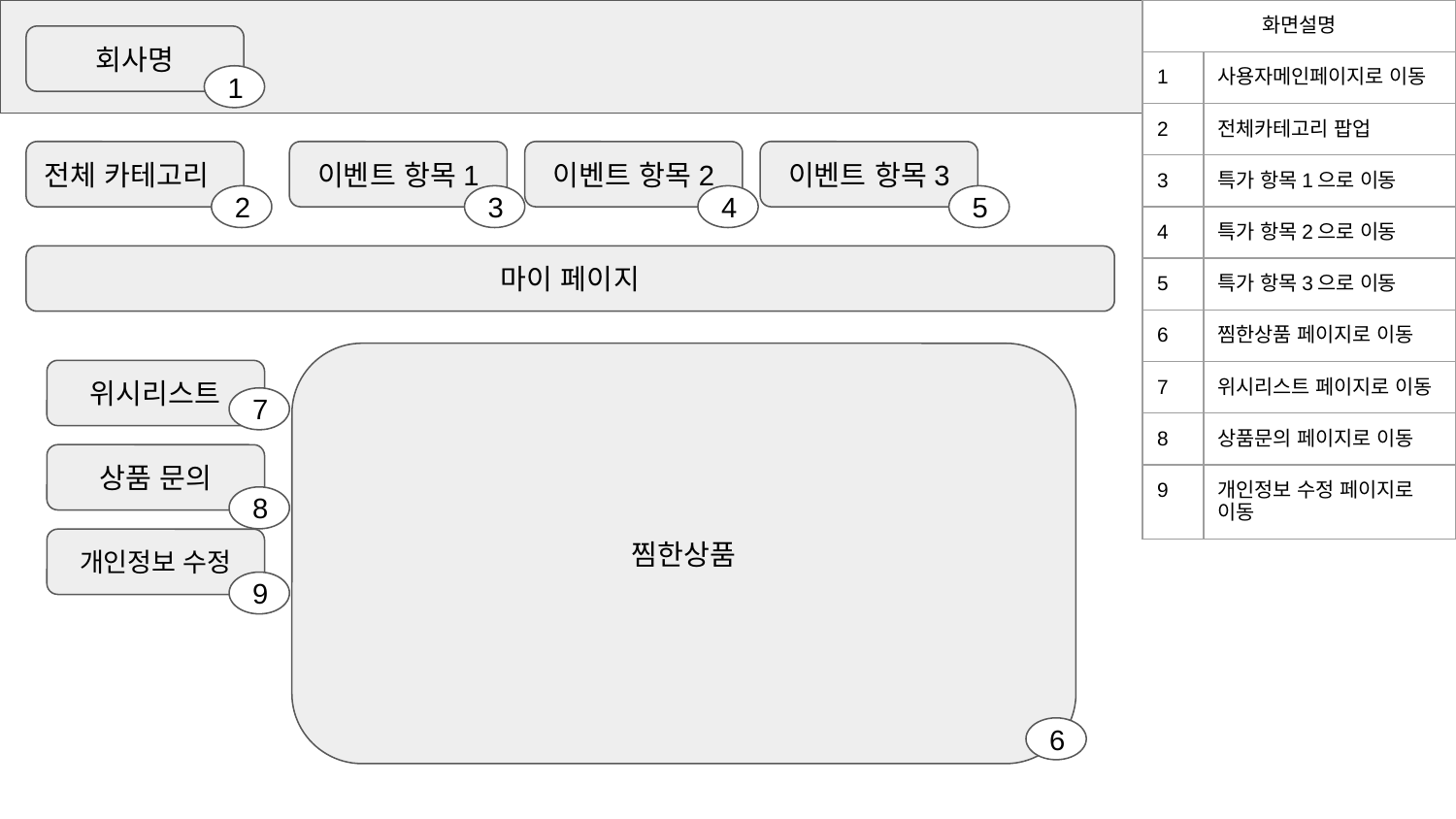

| 화면설명 |  |
| --- | --- |
| 1 | 사용자메인페이지로 이동 |
| 2 | 전체카테고리 팝업 |
| 3 | 특가 항목1으로 이동 |
| 4 | 특가 항목2으로 이동 |
| 5 | 특가 항목3으로 이동 |
| 6 | 찜한상품 페이지로 이동 |
| 7 | 위시리스트 페이지로 이동 |
| 8 | 상품문의 페이지로 이동 |
| 9 | 개인정보 수정 페이지로 이동 |
회사명
1
전체 카테고리
이벤트 항목1
이벤트 항목2
이벤트 항목3
4
2
3
5
마이 페이지
찜한상품
위시리스트
7
상품 문의
8
개인정보 수정
9
6